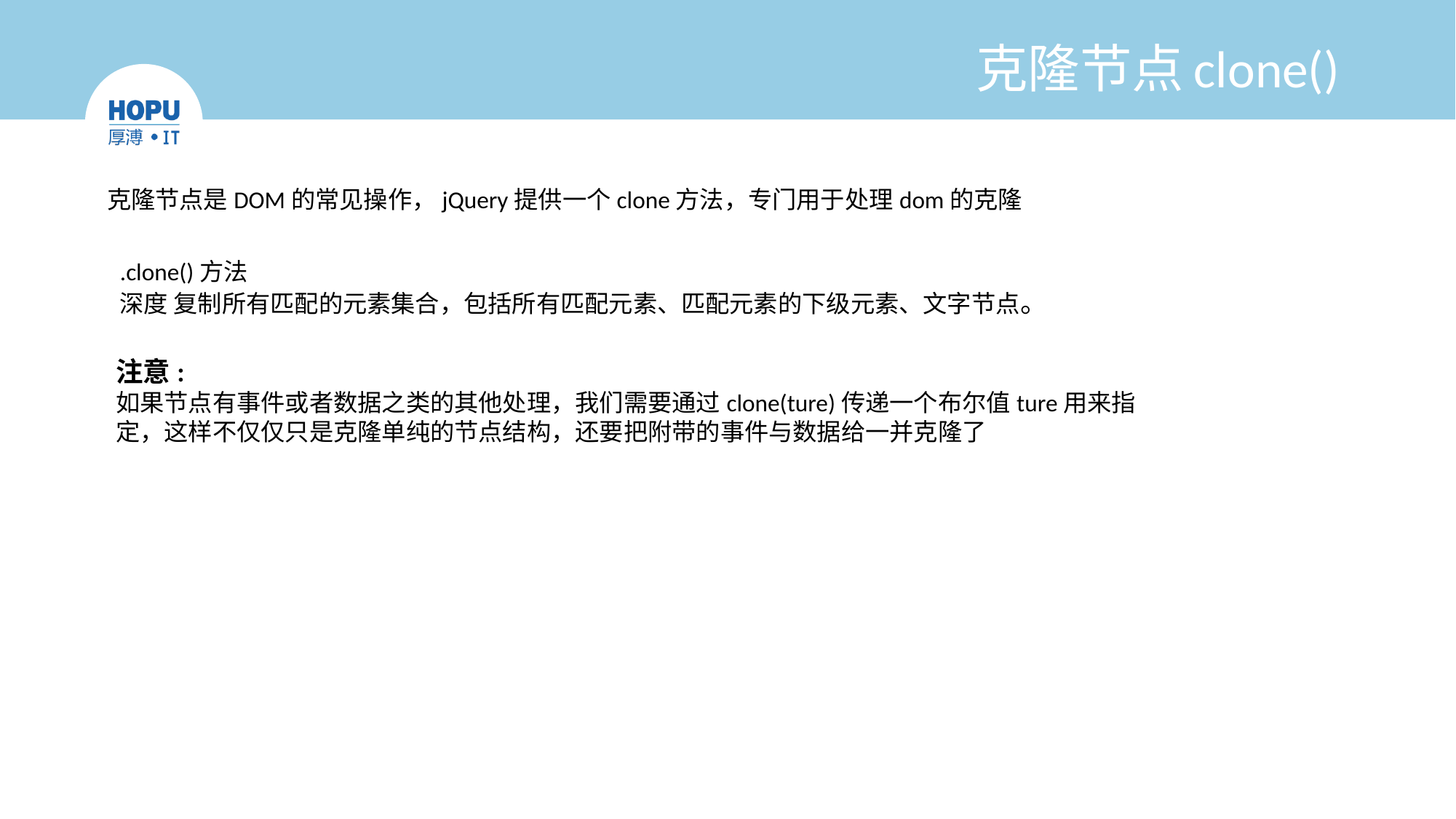

# 克隆节点clone()
克隆节点是DOM的常见操作，jQuery提供一个clone方法，专门用于处理dom的克隆
.clone()方法
深度 复制所有匹配的元素集合，包括所有匹配元素、匹配元素的下级元素、文字节点。

注意:
如果节点有事件或者数据之类的其他处理，我们需要通过clone(ture)传递一个布尔值ture用来指定，这样不仅仅只是克隆单纯的节点结构，还要把附带的事件与数据给一并克隆了